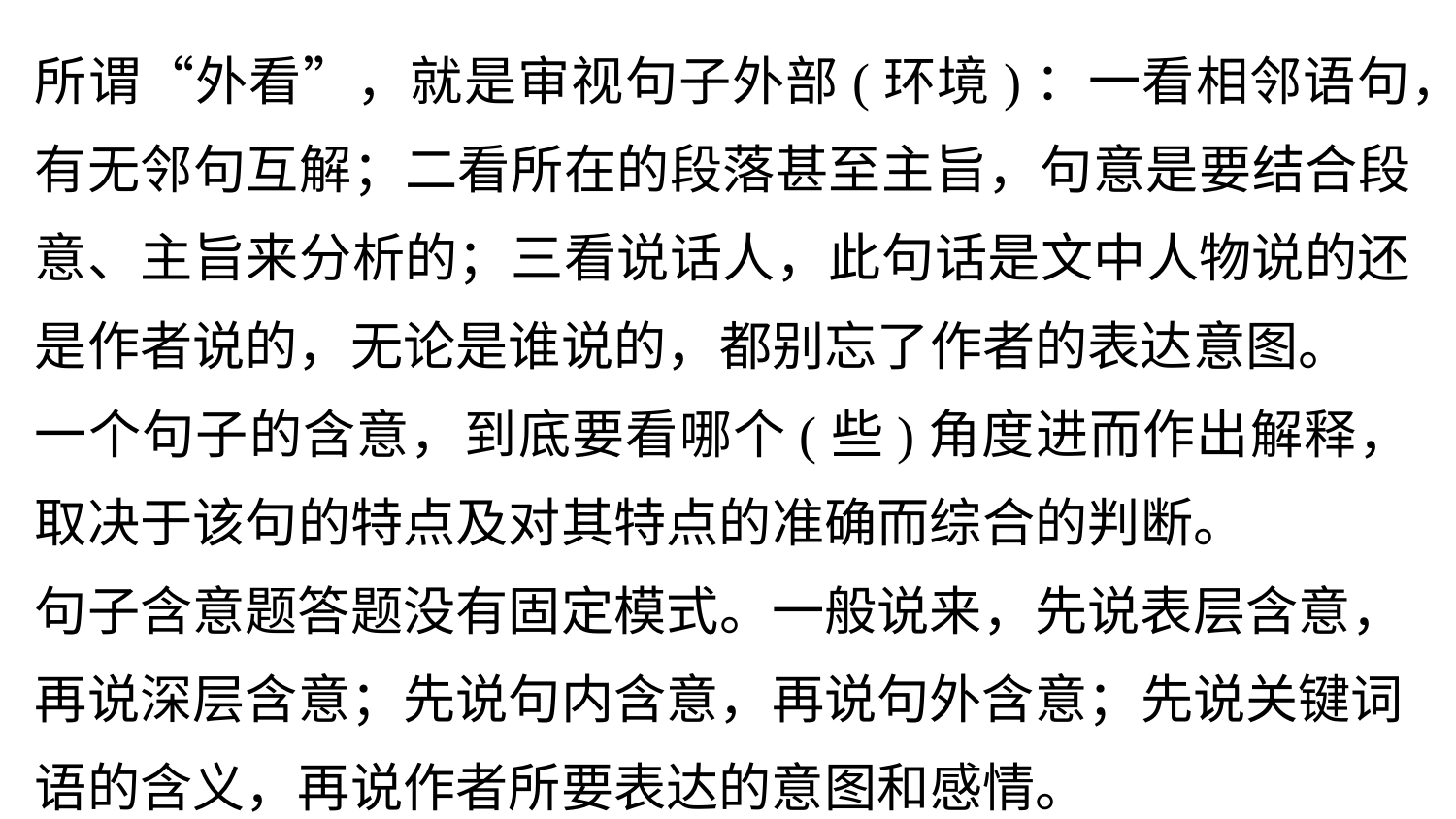

所谓“外看”，就是审视句子外部(环境)：一看相邻语句，有无邻句互解；二看所在的段落甚至主旨，句意是要结合段意、主旨来分析的；三看说话人，此句话是文中人物说的还是作者说的，无论是谁说的，都别忘了作者的表达意图。
一个句子的含意，到底要看哪个(些)角度进而作出解释，取决于该句的特点及对其特点的准确而综合的判断。
句子含意题答题没有固定模式。一般说来，先说表层含意，再说深层含意；先说句内含意，再说句外含意；先说关键词语的含义，再说作者所要表达的意图和感情。